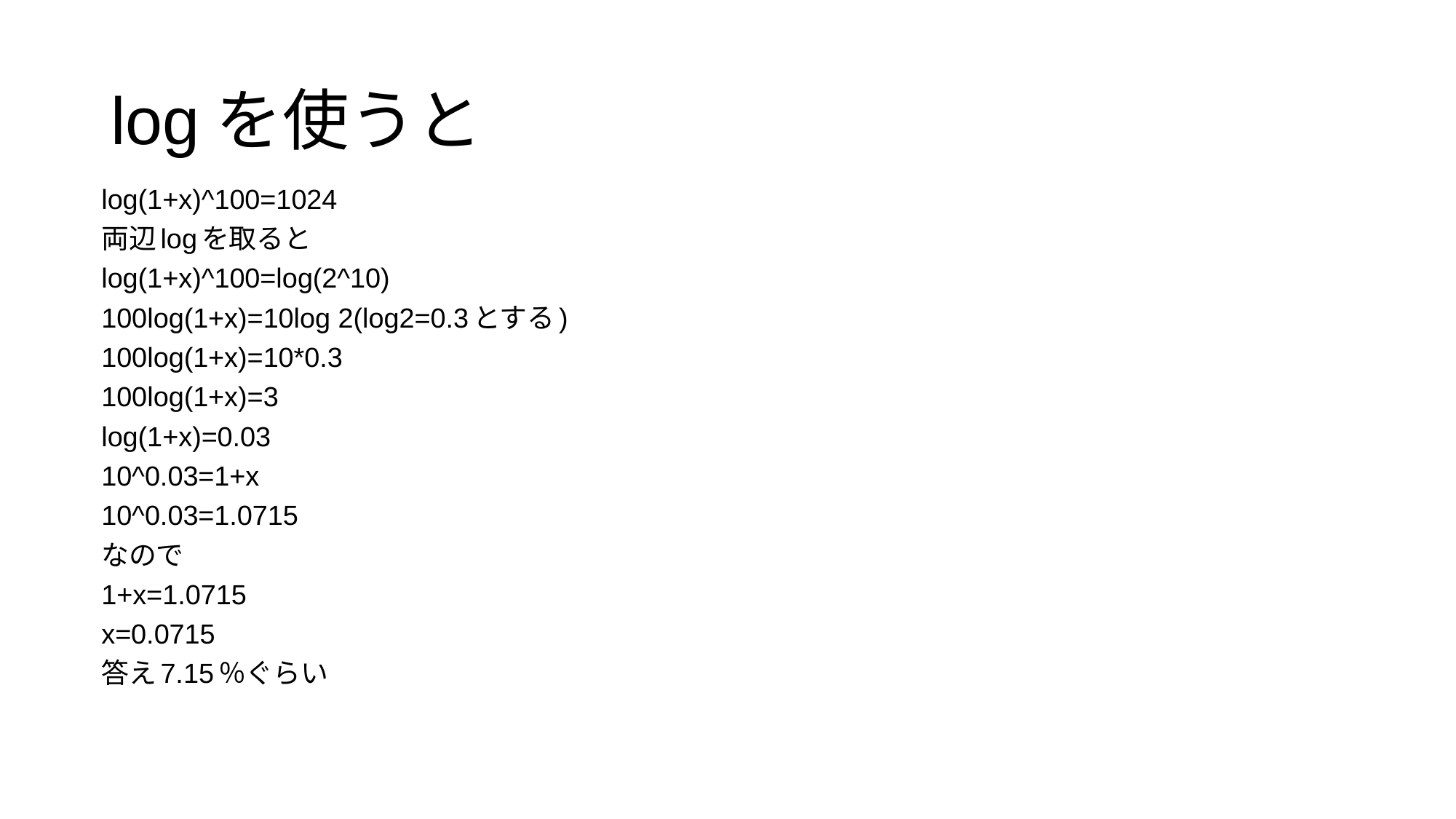

# logを使うと
log(1+x)^100=1024
両辺logを取ると
log(1+x)^100=log(2^10)
100log(1+x)=10log 2(log2=0.3とする)
100log(1+x)=10*0.3
100log(1+x)=3
log(1+x)=0.03
10^0.03=1+x
10^0.03=1.0715
なので
1+x=1.0715
x=0.0715
答え7.15％ぐらい